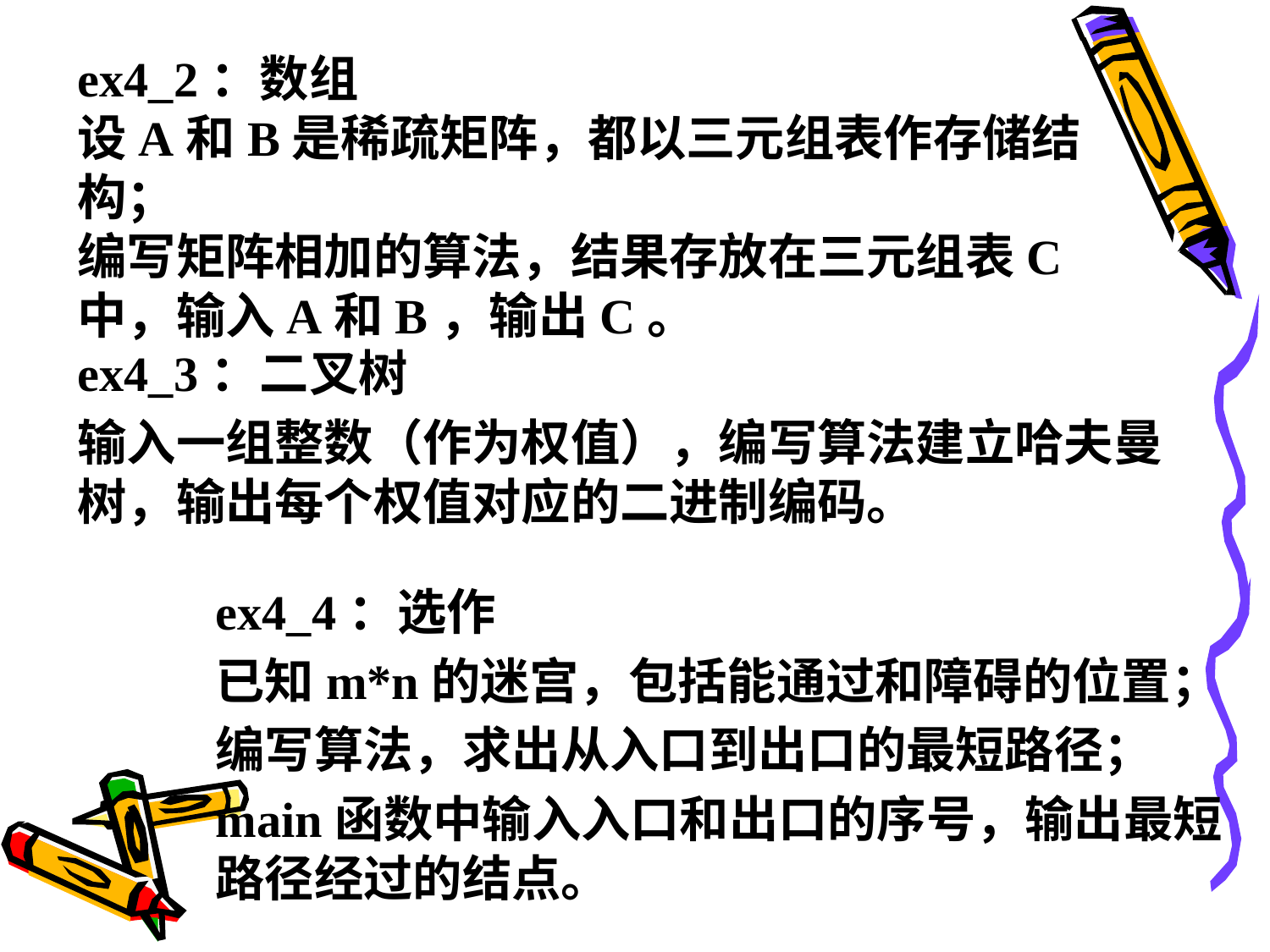

ex4_2：数组
设A和B是稀疏矩阵，都以三元组表作存储结构；
编写矩阵相加的算法，结果存放在三元组表C中，输入A和B，输出C。
ex4_3：二叉树
输入一组整数（作为权值），编写算法建立哈夫曼树，输出每个权值对应的二进制编码。
ex4_4：选作
已知m*n的迷宫，包括能通过和障碍的位置；
编写算法，求出从入口到出口的最短路径；
main函数中输入入口和出口的序号，输出最短路径经过的结点。